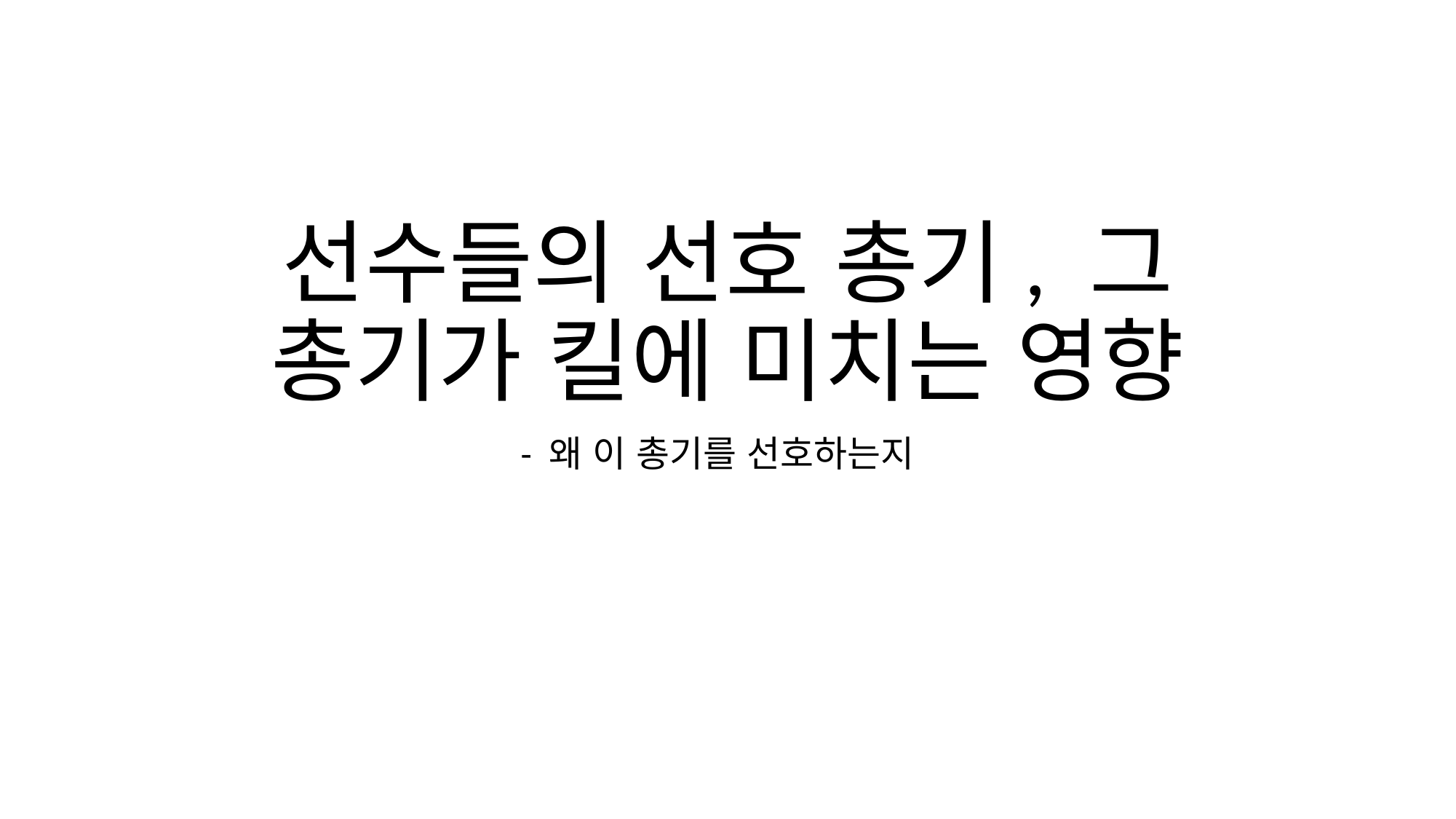

# 선수들의 선호 총기, 그 총기가 킬에 미치는 영향
- 왜 이 총기를 선호하는지